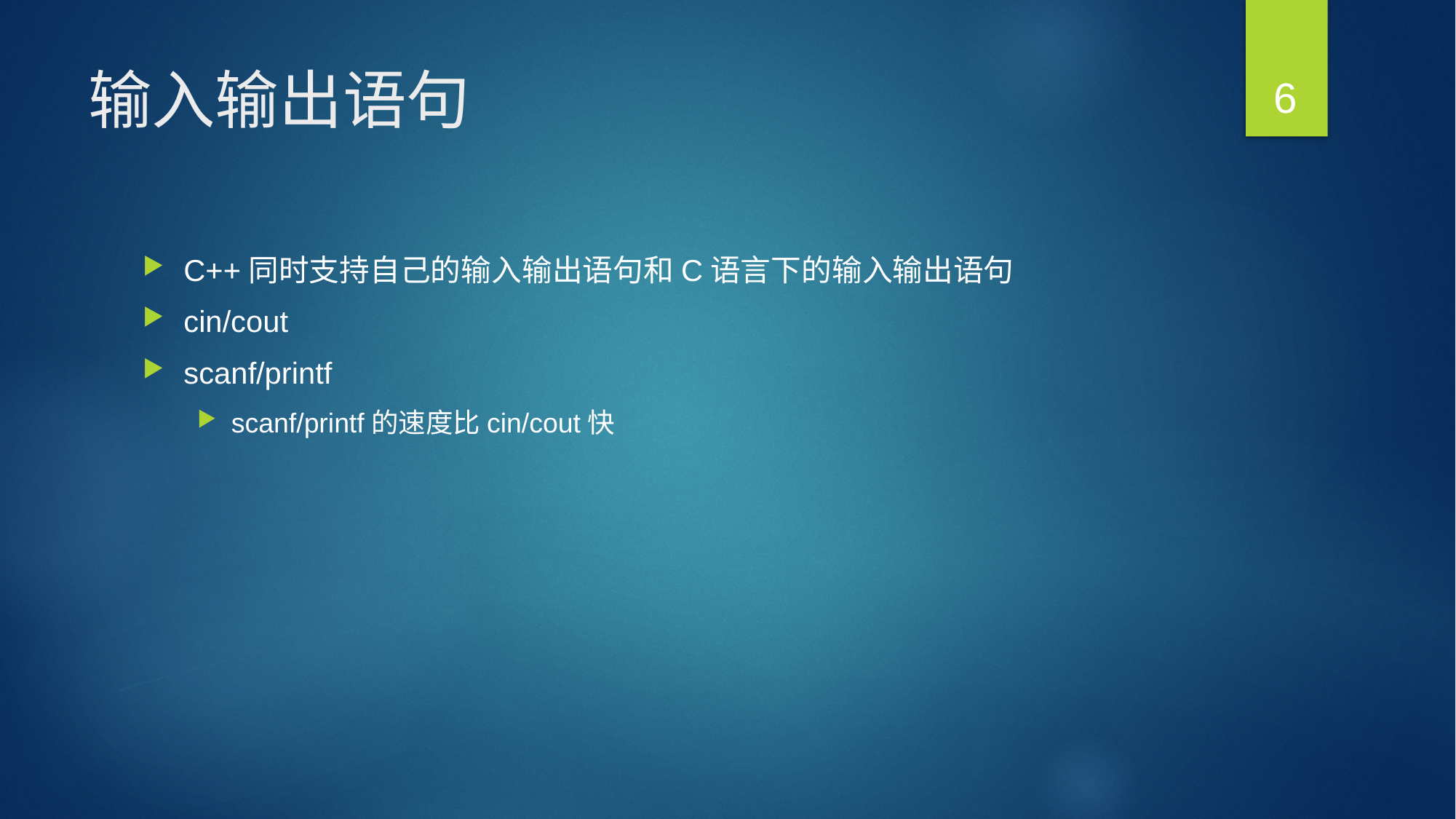

6
# 输入输出语句
C++同时支持自己的输入输出语句和C语言下的输入输出语句
cin/cout
scanf/printf
scanf/printf的速度比cin/cout快